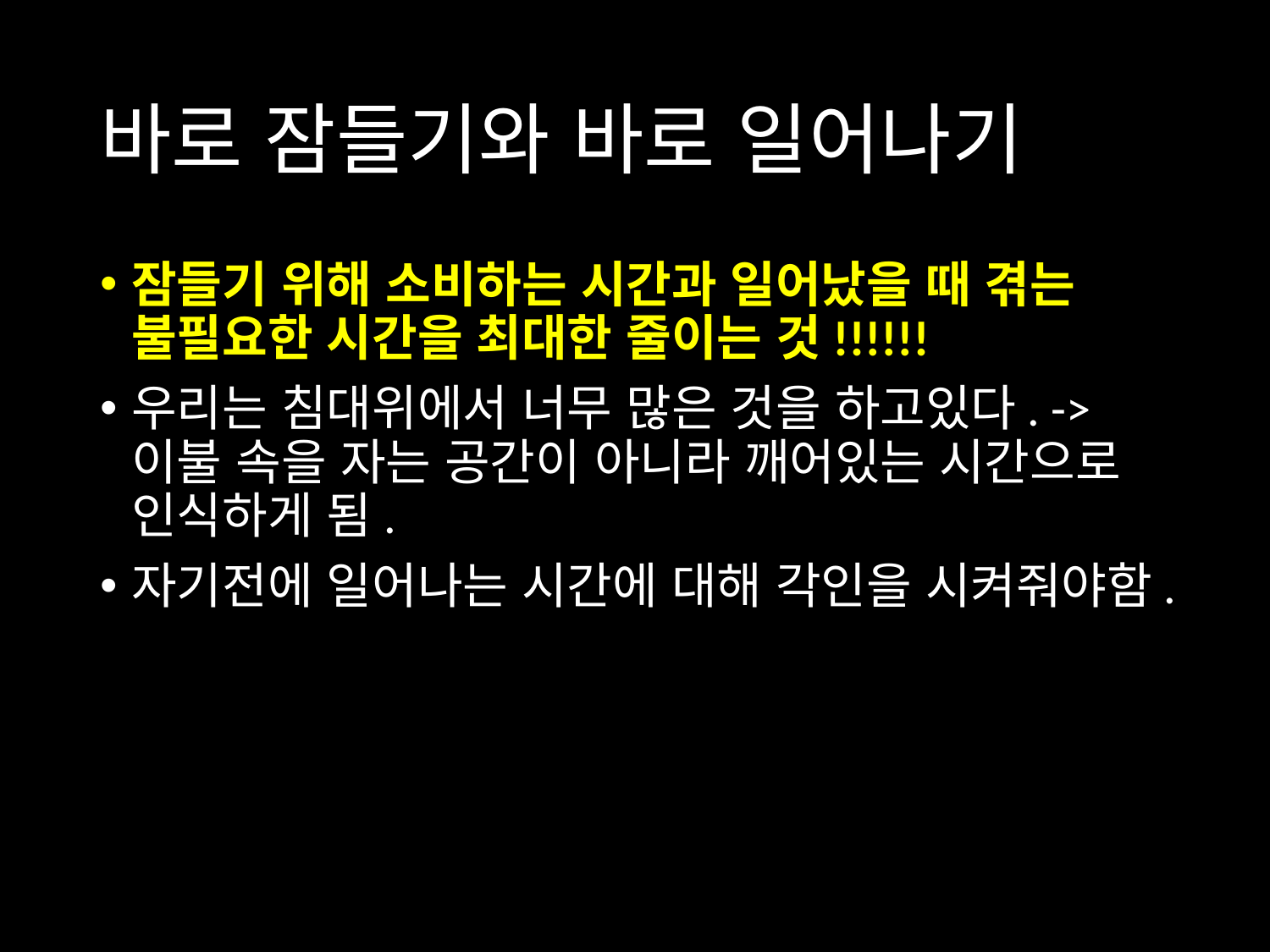

# 바로 잠들기와 바로 일어나기
잠들기 위해 소비하는 시간과 일어났을 때 겪는 불필요한 시간을 최대한 줄이는 것!!!!!!
우리는 침대위에서 너무 많은 것을 하고있다. -> 이불 속을 자는 공간이 아니라 깨어있는 시간으로 인식하게 됨.
자기전에 일어나는 시간에 대해 각인을 시켜줘야함.